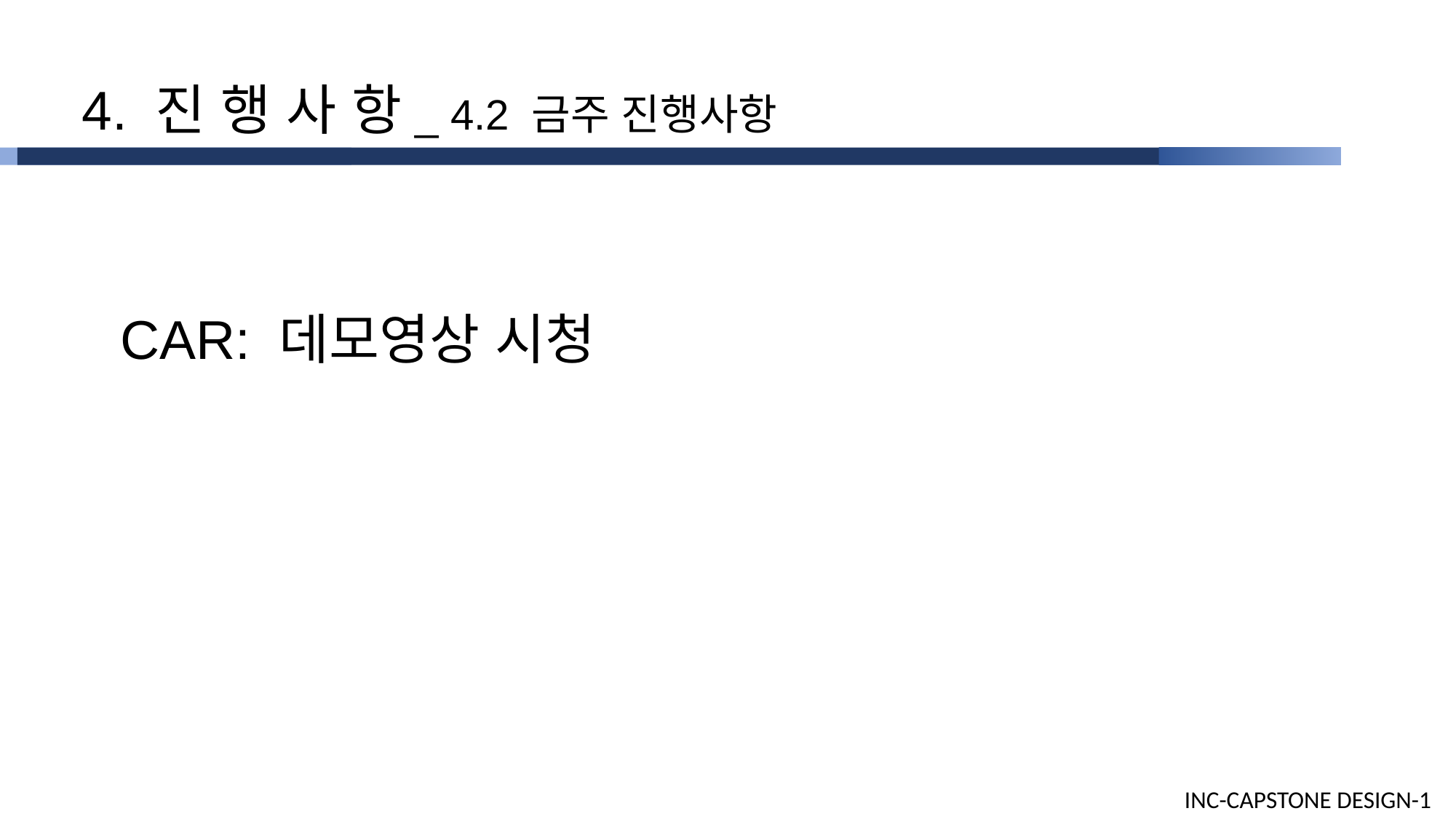

4. 진 행 사 항_ 4.2 금주 진행사항
CAR: 데모영상 시청